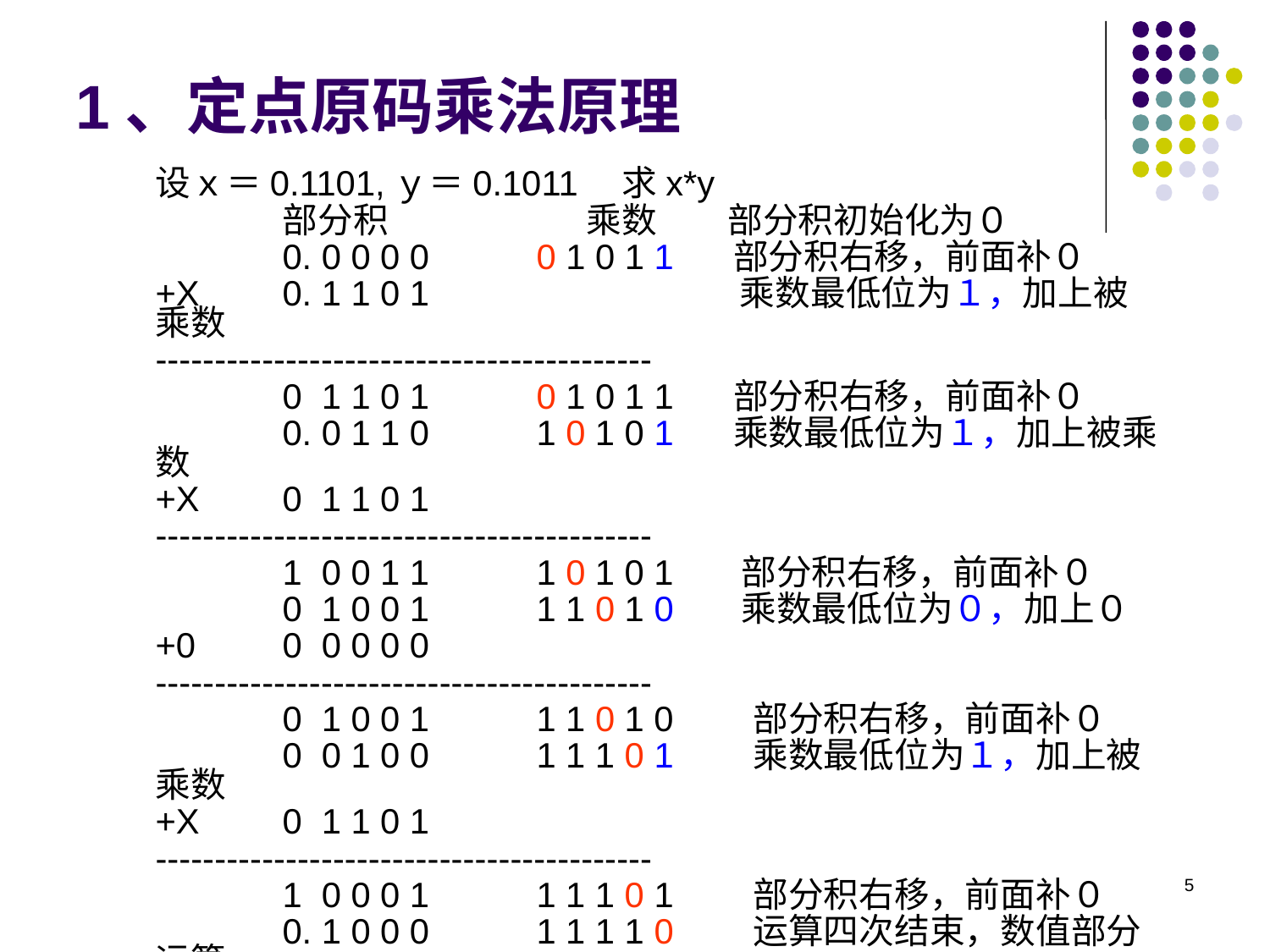

1、定点原码乘法原理
	设ｘ＝0.1101,ｙ＝0.1011　求x*y
		部分积	　　　　　乘数　　部分积初始化为０
		0. 0 0 0 0	0 1 0 1 1　  部分积右移，前面补０
	+X	0. 1 1 0 1                               乘数最低位为１，加上被乘数
	------------------------------------------
		0  1 1 0 1	0 1 0 1 1　  部分积右移，前面补０
		0. 0 1 1 0	1 0 1 0 1　  乘数最低位为１，加上被乘数
	+X	0  1 1 0 1
	------------------------------------------
		1  0 0 1 1	1 0 1 0 1　   部分积右移，前面补０
		0  1 0 0 1	1 1 0 1 0　   乘数最低位为０，加上０
	+0	0  0 0 0 0
	------------------------------------------
		0  1 0 0 1	1 1 0 1 0　　部分积右移，前面补０
		0  0 1 0 0	1 1 1 0 1　　乘数最低位为１，加上被乘数
	+X	0  1 1 0 1
	------------------------------------------
		1  0 0 0 1	1 1 1 0 1　　部分积右移，前面补０
		0. 1 0 0 0	1 1 1 1 0　　运算四次结束，数值部分运算

5